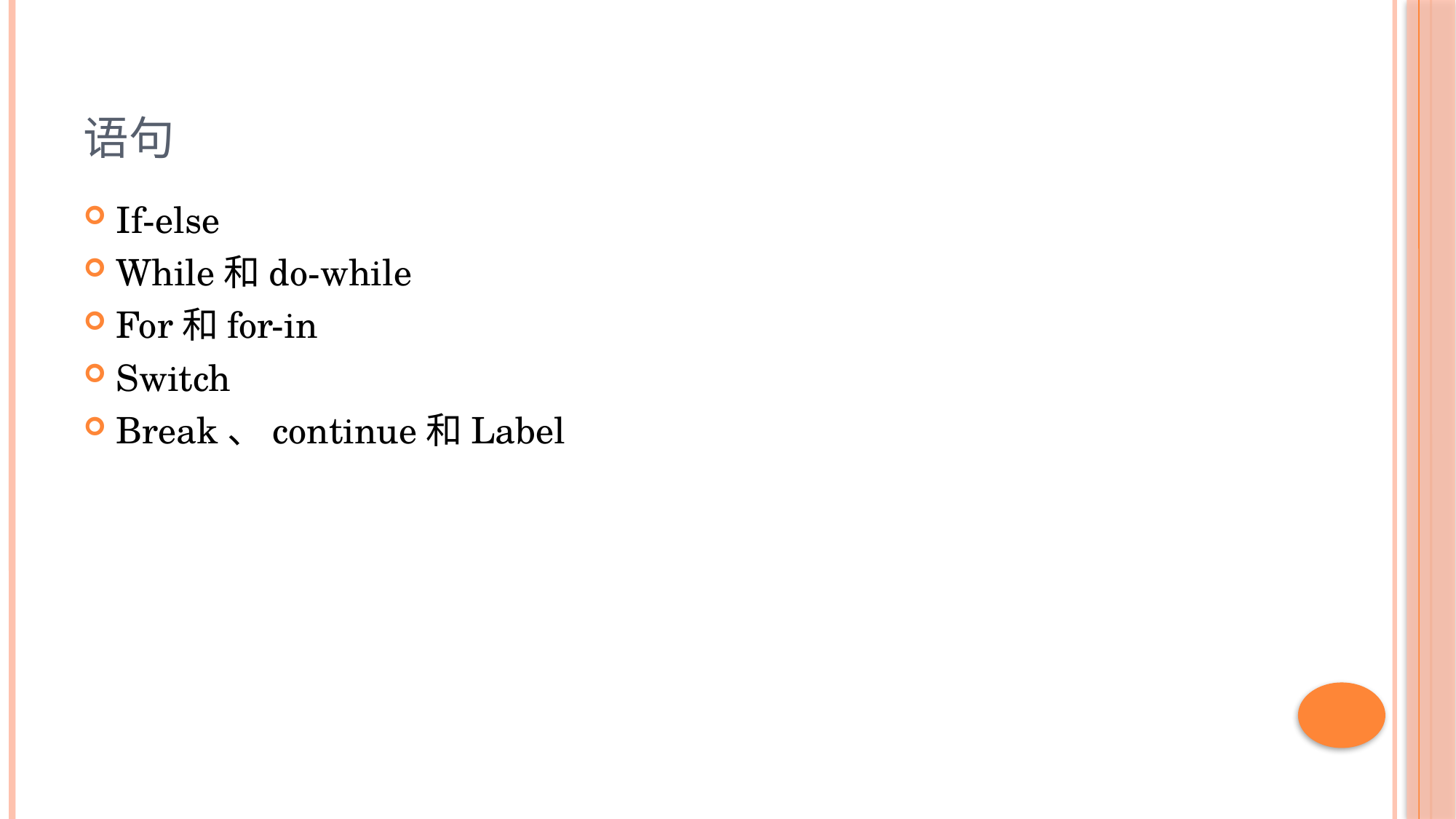

# 语句
If-else
While和do-while
For和for-in
Switch
Break、continue和Label